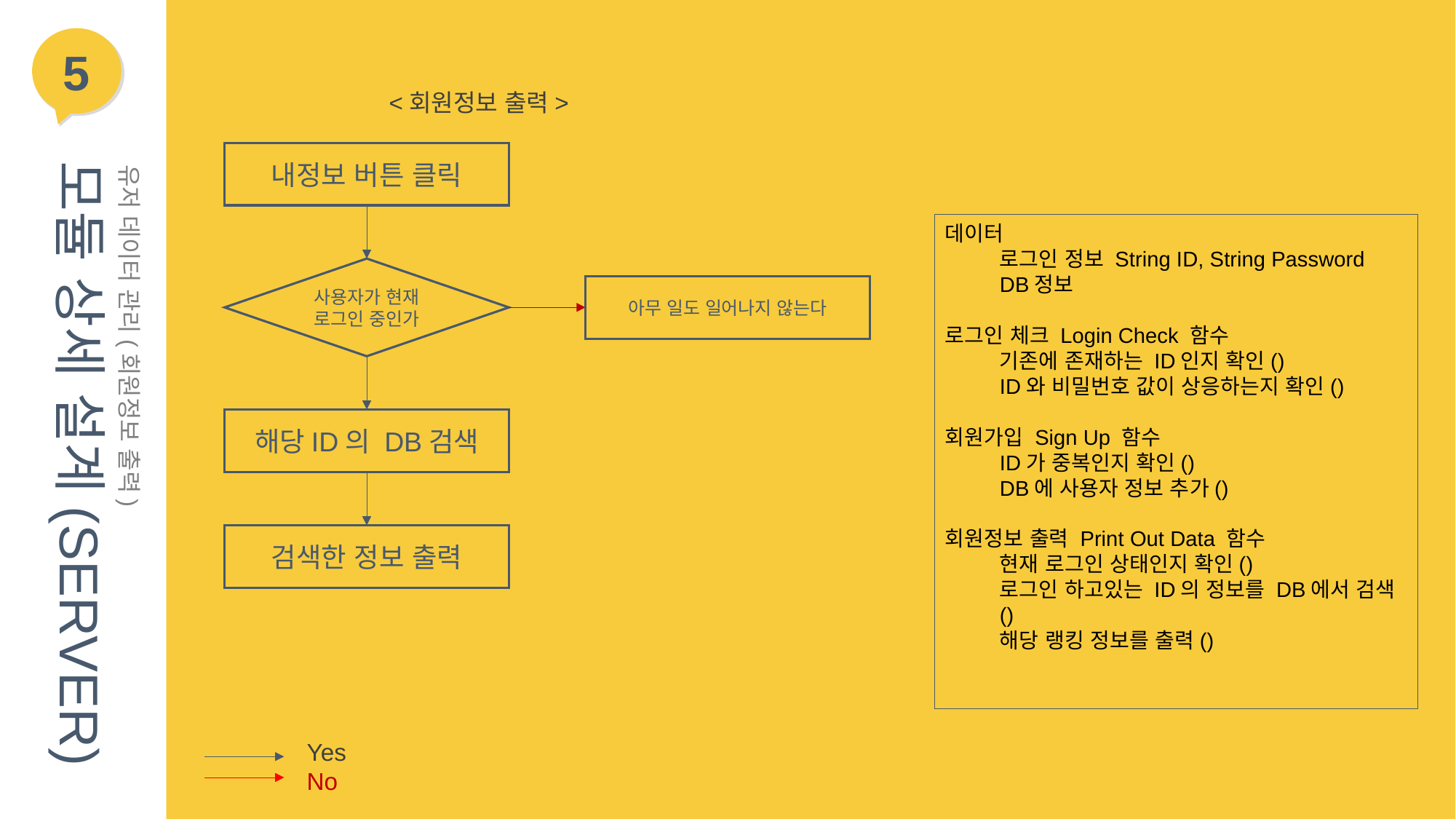

5

<회원정보 출력>
내정보 버튼 클릭
모듈 상세 설계(SERVER)
유저 데이터 관리(회원정보 출력)
데이터
로그인 정보 String ID, String Password
DB정보

로그인 체크 Login Check 함수
기존에 존재하는 ID인지 확인()
ID와 비밀번호 값이 상응하는지 확인()

회원가입 Sign Up 함수
ID가 중복인지 확인()
DB에 사용자 정보 추가()

회원정보 출력 Print Out Data 함수
현재 로그인 상태인지 확인()
로그인 하고있는 ID의 정보를 DB에서 검색()
해당 랭킹 정보를 출력()

사용자가 현재 로그인 중인가
아무 일도 일어나지 않는다
해당ID의 DB검색
검색한 정보 출력
	Yes
	No